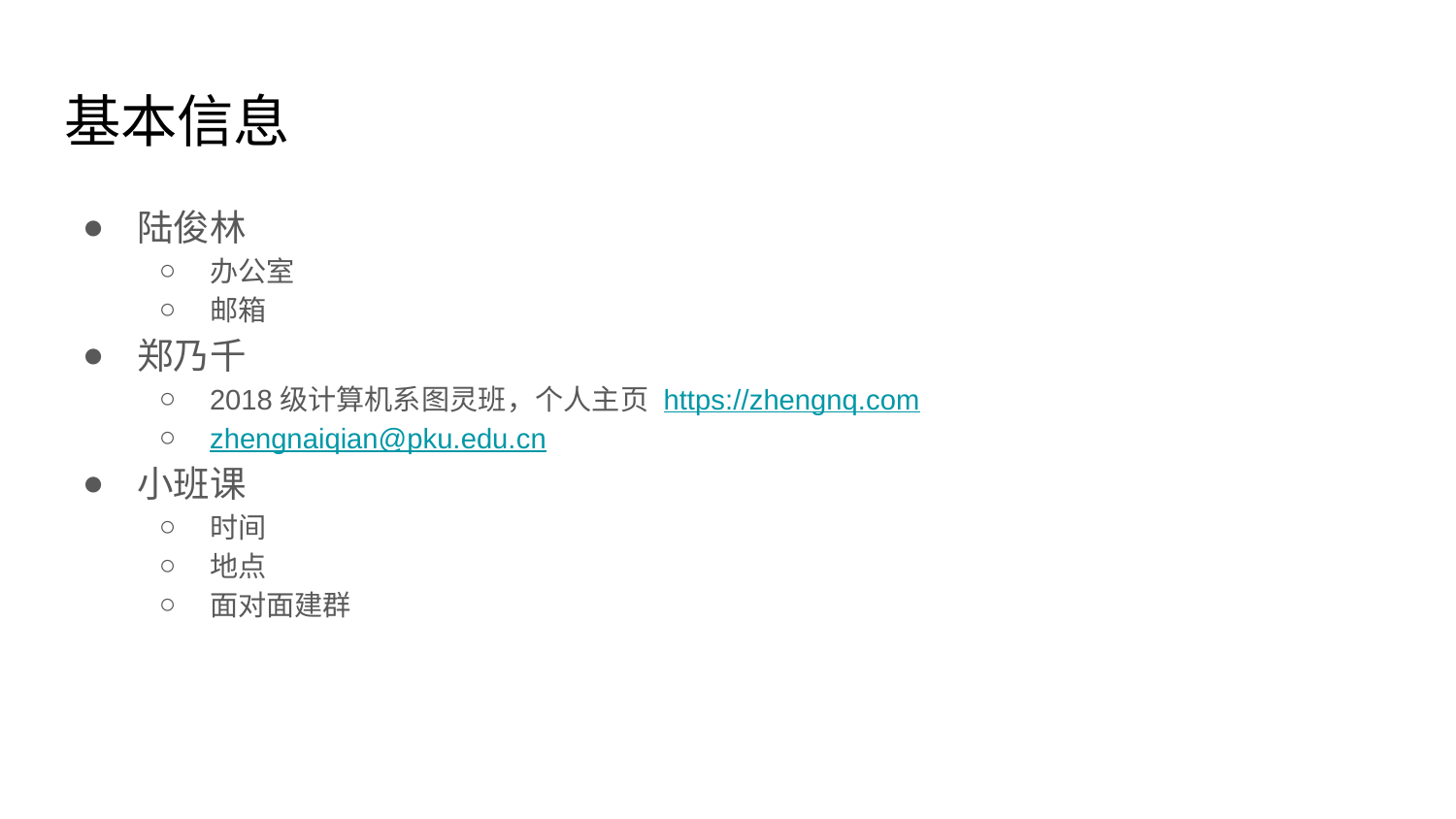

# 基本信息
陆俊林
办公室
邮箱
郑乃千
2018级计算机系图灵班，个人主页 https://zhengnq.com
zhengnaiqian@pku.edu.cn
小班课
时间
地点
面对面建群